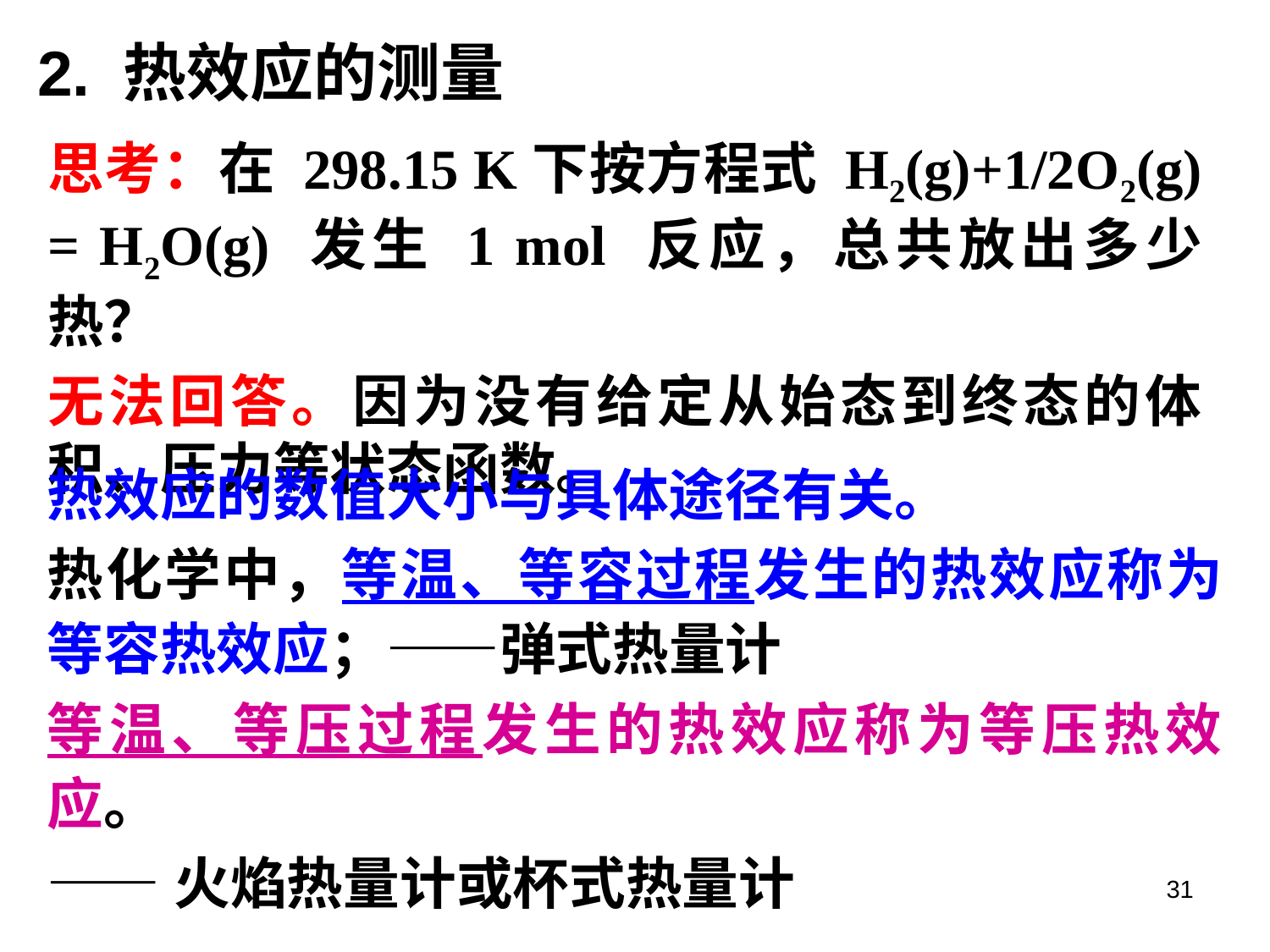

2. 热效应的测量
思考：在 298.15 K下按方程式 H2(g)+1/2O2(g) = H2O(g) 发生 1 mol 反应，总共放出多少热？
无法回答。因为没有给定从始态到终态的体积、压力等状态函数。
热效应的数值大小与具体途径有关。
热化学中，等温、等容过程发生的热效应称为等容热效应；——弹式热量计
等温、等压过程发生的热效应称为等压热效应。
——火焰热量计或杯式热量计
31